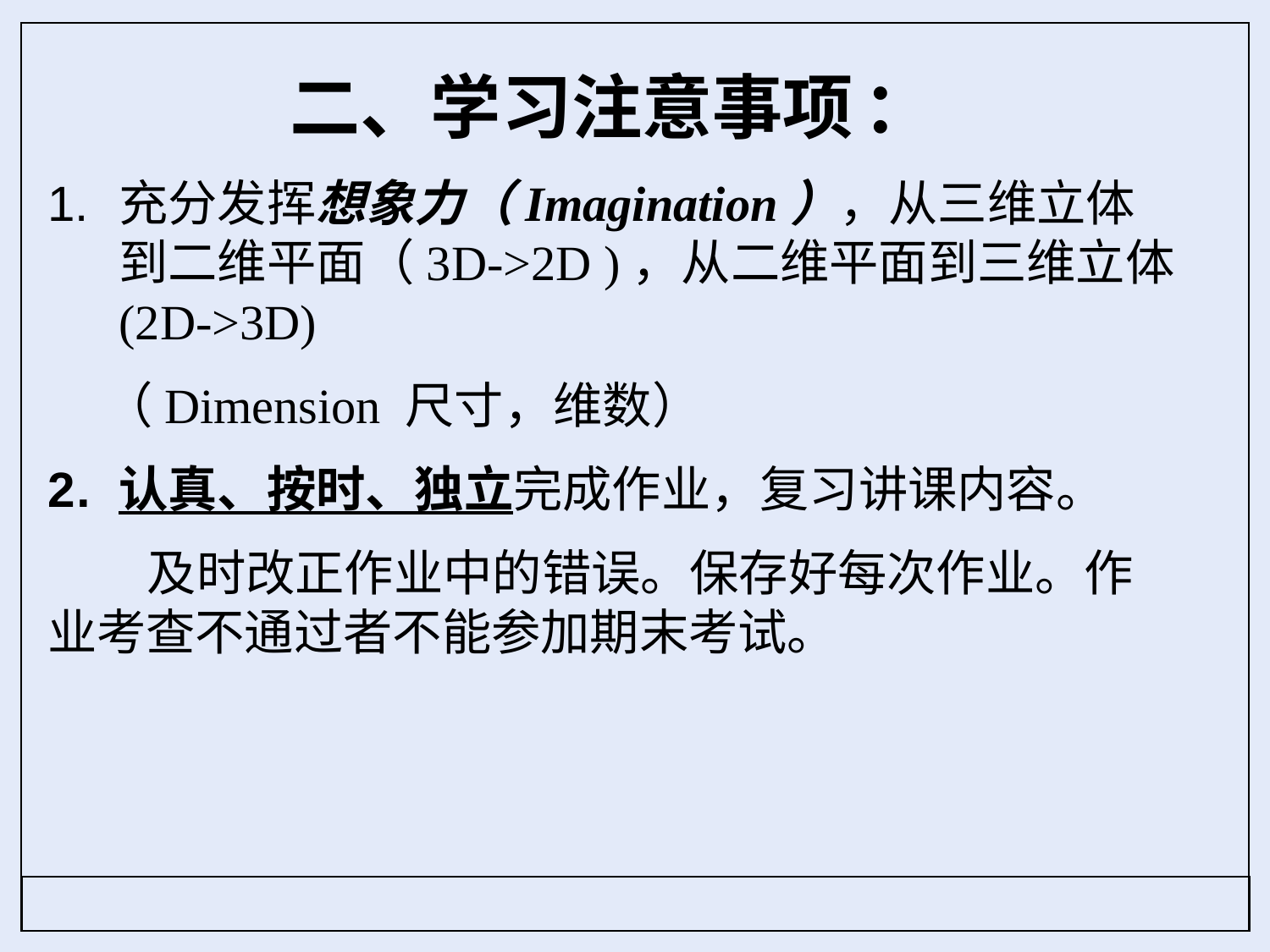

二、学习注意事项 ：
充分发挥想象力（Imagination），从三维立体到二维平面（3D->2D )，从二维平面到三维立体(2D->3D)
    （Dimension 尺寸，维数）
认真、按时、独立完成作业，复习讲课内容。
        及时改正作业中的错误。保存好每次作业。作业考查不通过者不能参加期末考试。